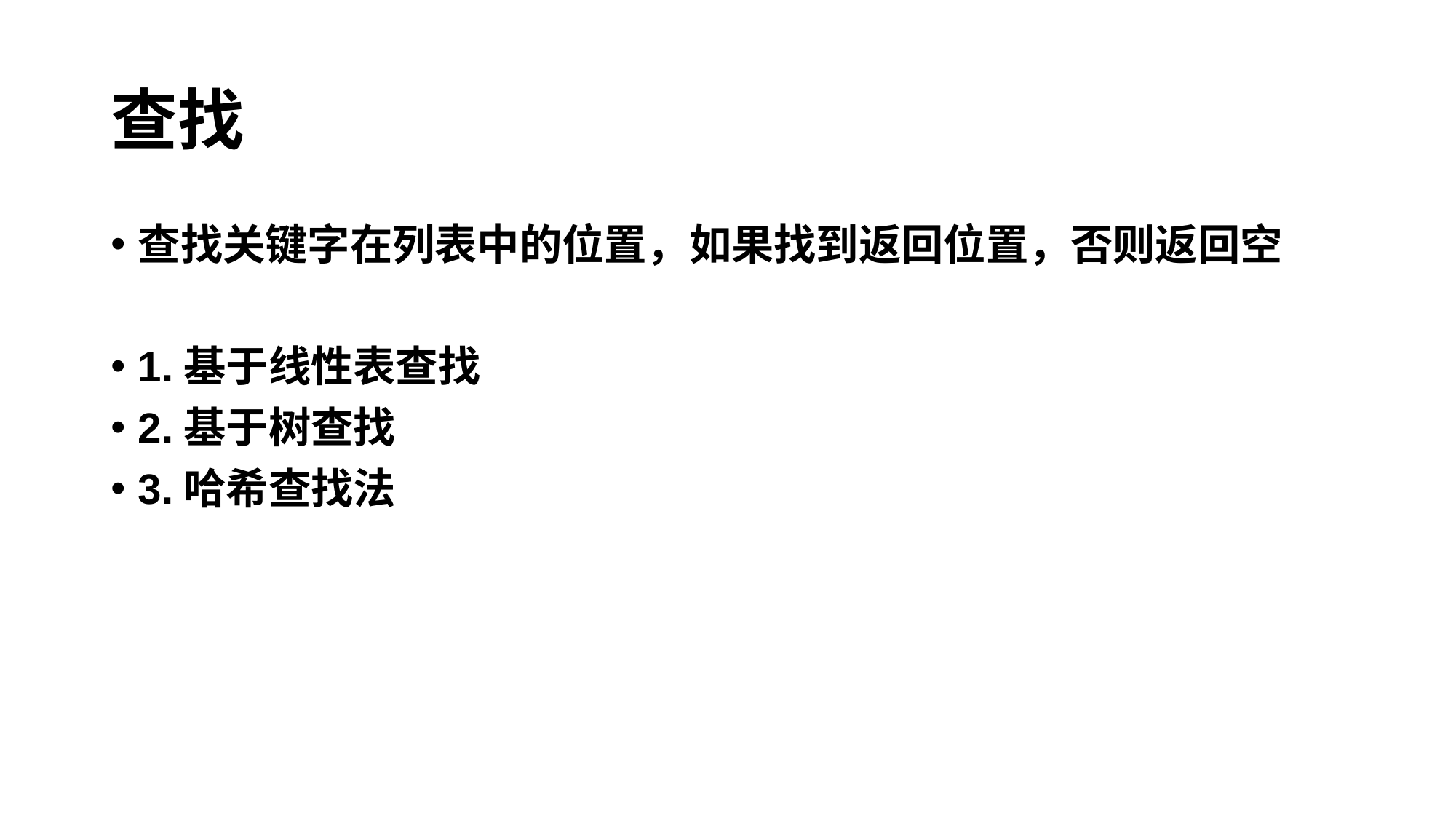

# 查找
查找关键字在列表中的位置，如果找到返回位置，否则返回空

1.基于线性表查找
2.基于树查找
3.哈希查找法